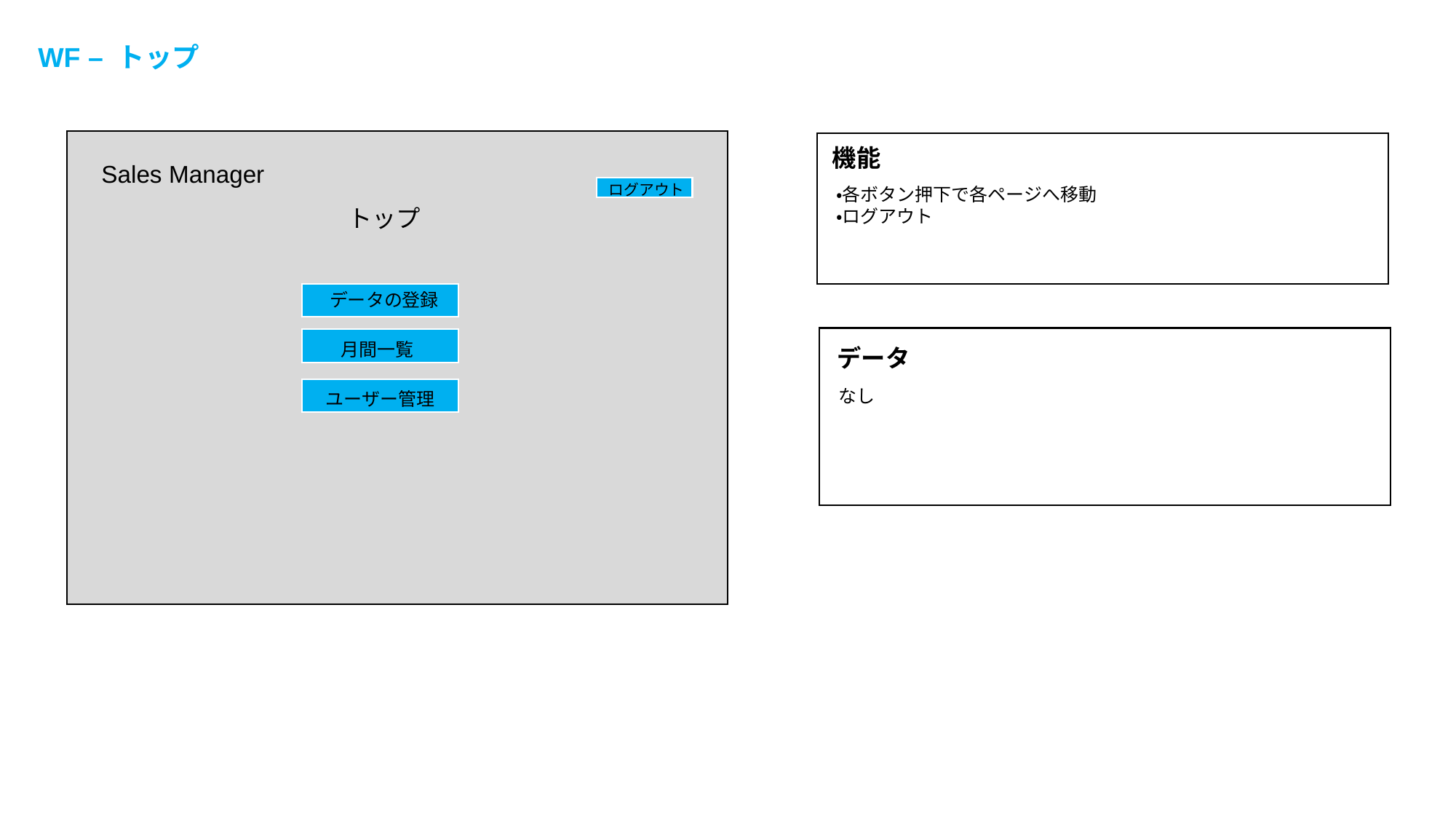

WF – トップ

機能
Sales Manager
ログアウト

・各ボタン押下で各ページへ移動
・ログアウト
トップ
データの登録

月間一覧
データ

なし
ユーザー管理